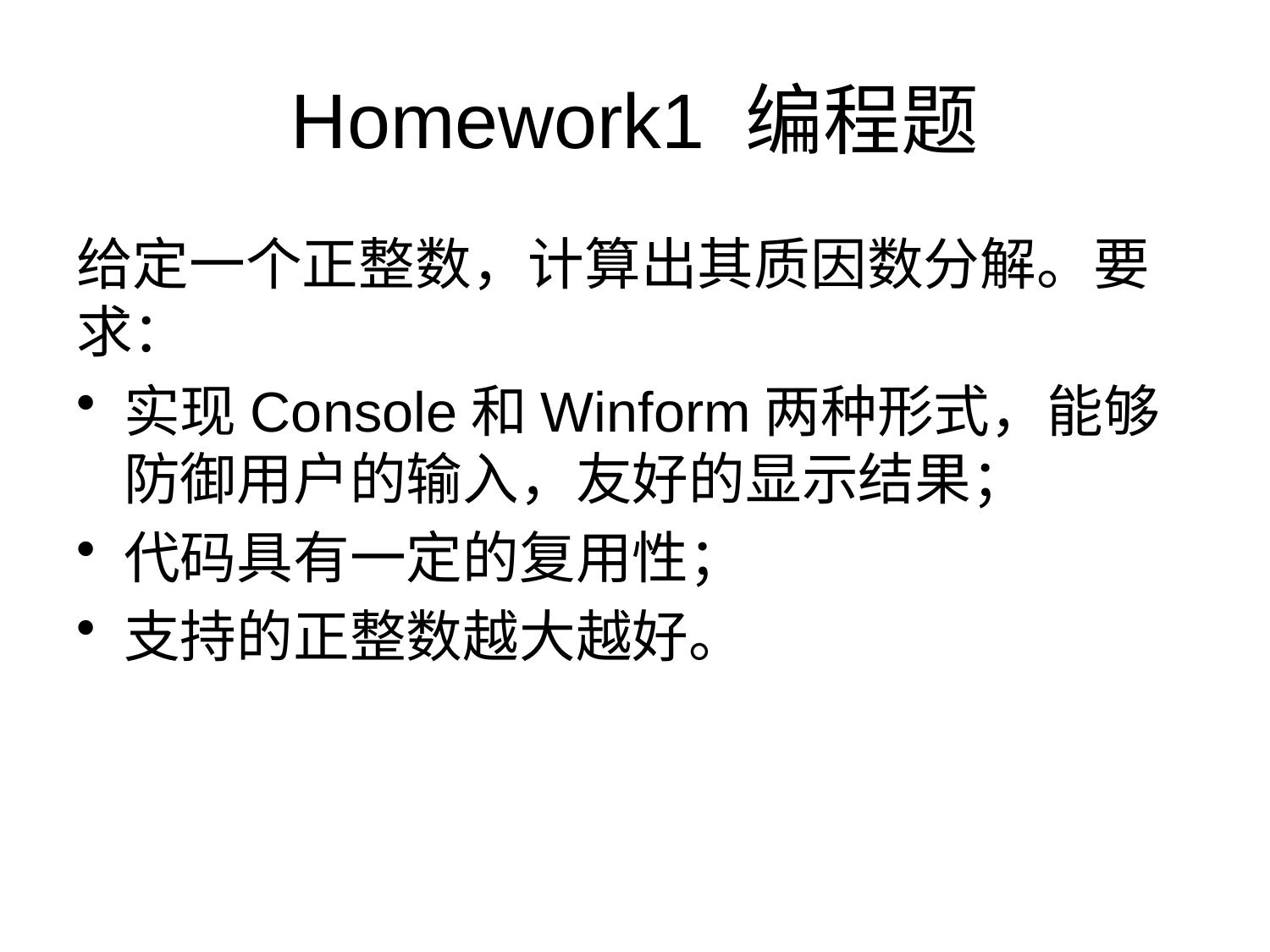

# Homework1 编程题
给定一个正整数，计算出其质因数分解。要求：
实现Console和Winform两种形式，能够防御用户的输入，友好的显示结果；
代码具有一定的复用性；
支持的正整数越大越好。